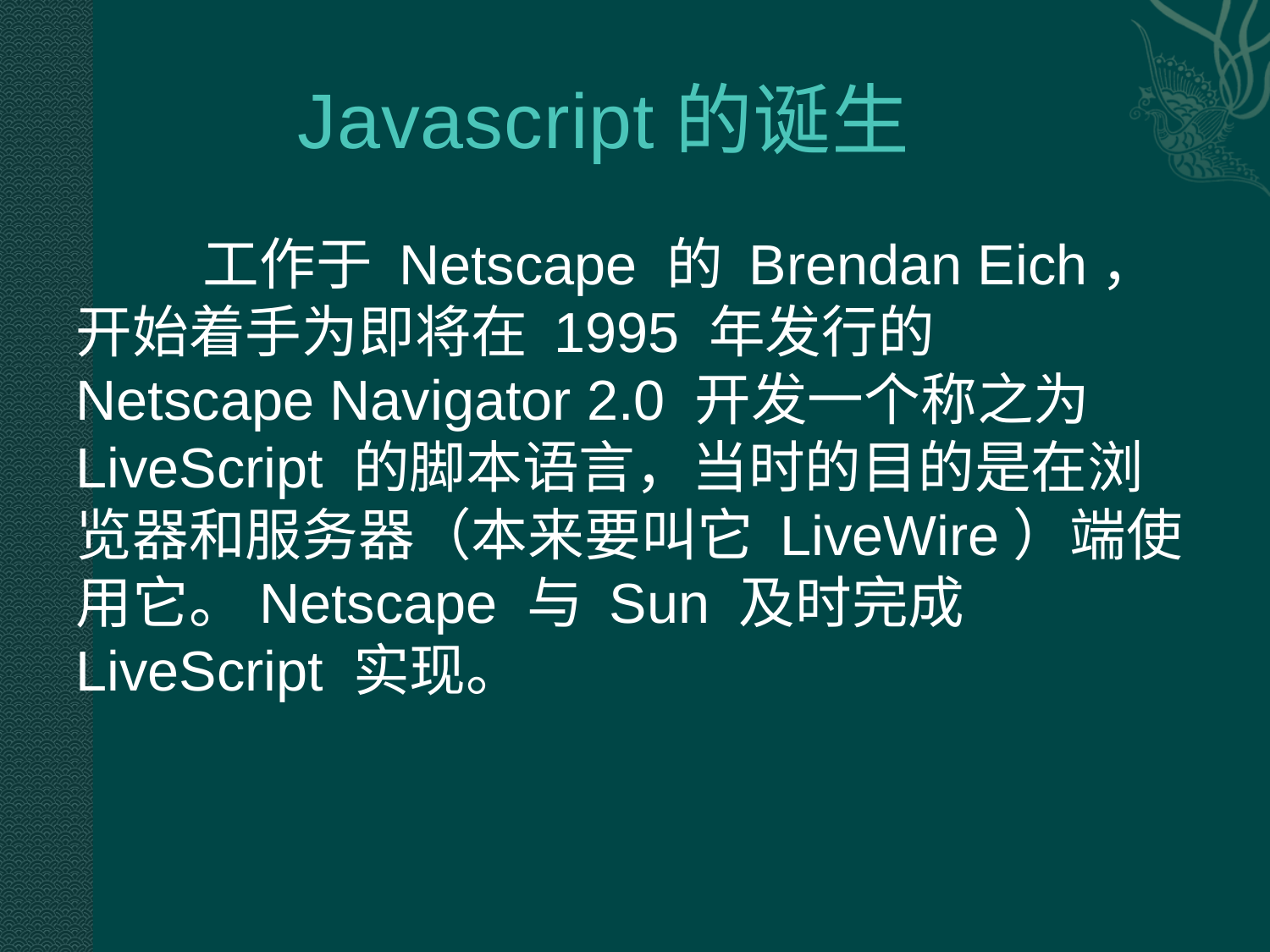

# Javascript的诞生
	工作于 Netscape 的 Brendan Eich，开始着手为即将在 1995 年发行的 Netscape Navigator 2.0 开发一个称之为 LiveScript 的脚本语言，当时的目的是在浏览器和服务器（本来要叫它 LiveWire）端使用它。Netscape 与 Sun 及时完成 LiveScript 实现。